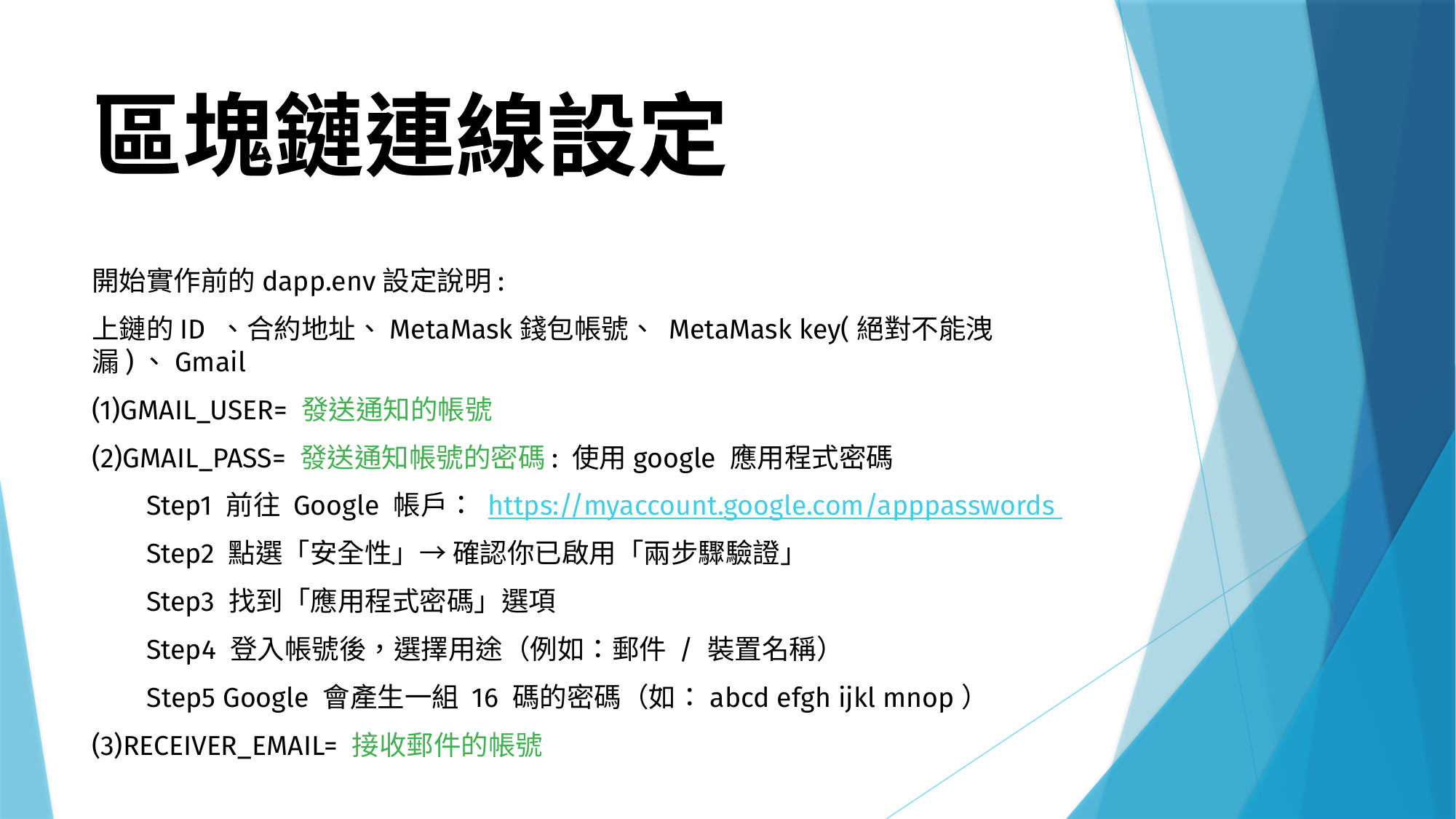

# 區塊鏈連線設定
開始實作前的dapp.env設定說明:
上鏈的ID 、合約地址、MetaMask錢包帳號、 MetaMask key(絕對不能洩漏)、Gmail
(1)GMAIL_USER= 發送通知的帳號
(2)GMAIL_PASS= 發送通知帳號的密碼: 使用google 應用程式密碼
Step1 前往 Google 帳戶： https://myaccount.google.com/apppasswords
Step2 點選「安全性」→ 確認你已啟用「兩步驟驗證」
Step3 找到「應用程式密碼」選項
Step4 登入帳號後，選擇用途（例如：郵件 / 裝置名稱）
 Step5 Google 會產生一組 16 碼的密碼（如：abcd efgh ijkl mnop）
(3)RECEIVER_EMAIL= 接收郵件的帳號